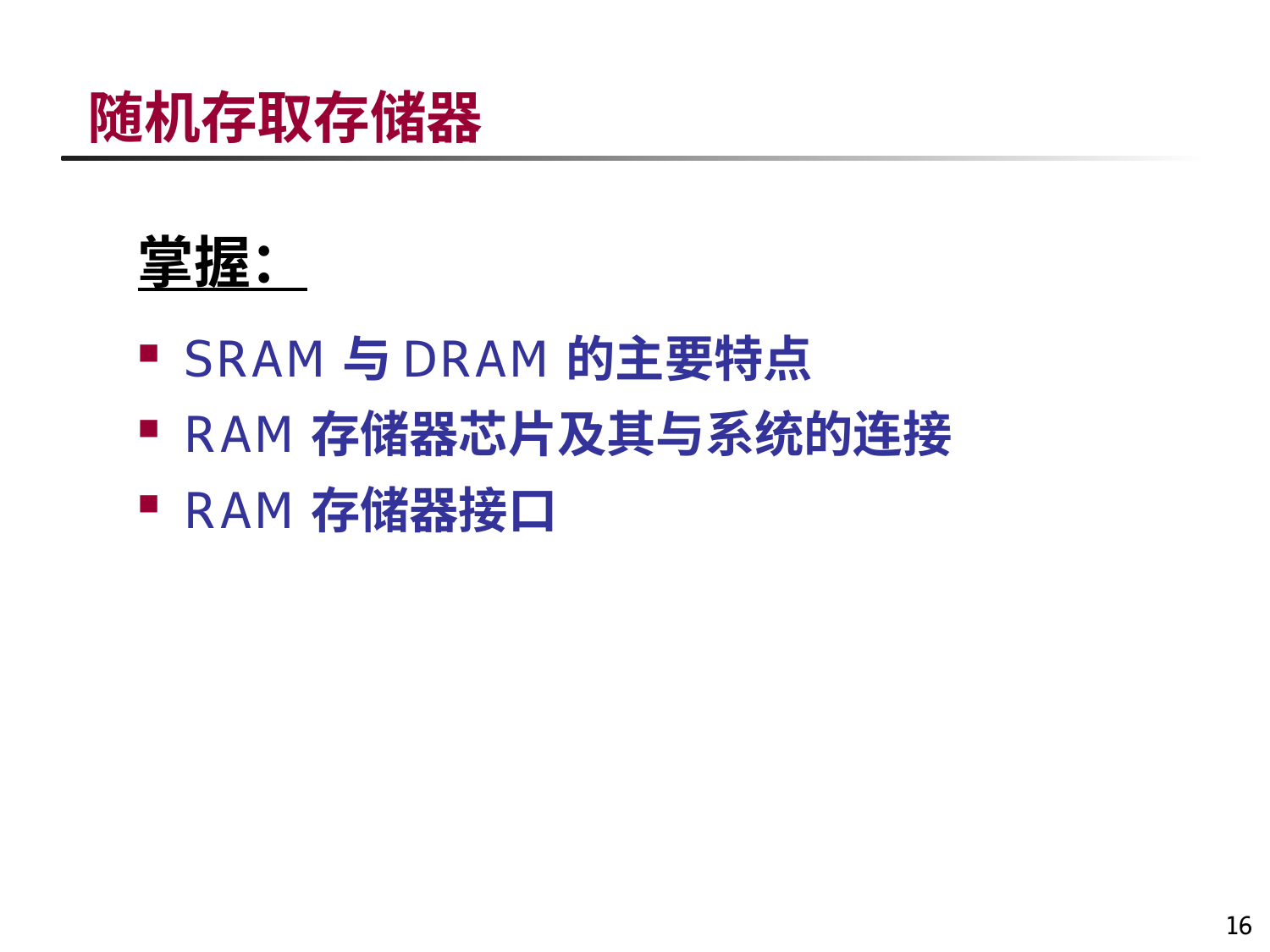

# 随机存取存储器
掌握：
SRAM与DRAM的主要特点
RAM存储器芯片及其与系统的连接
RAM存储器接口
16